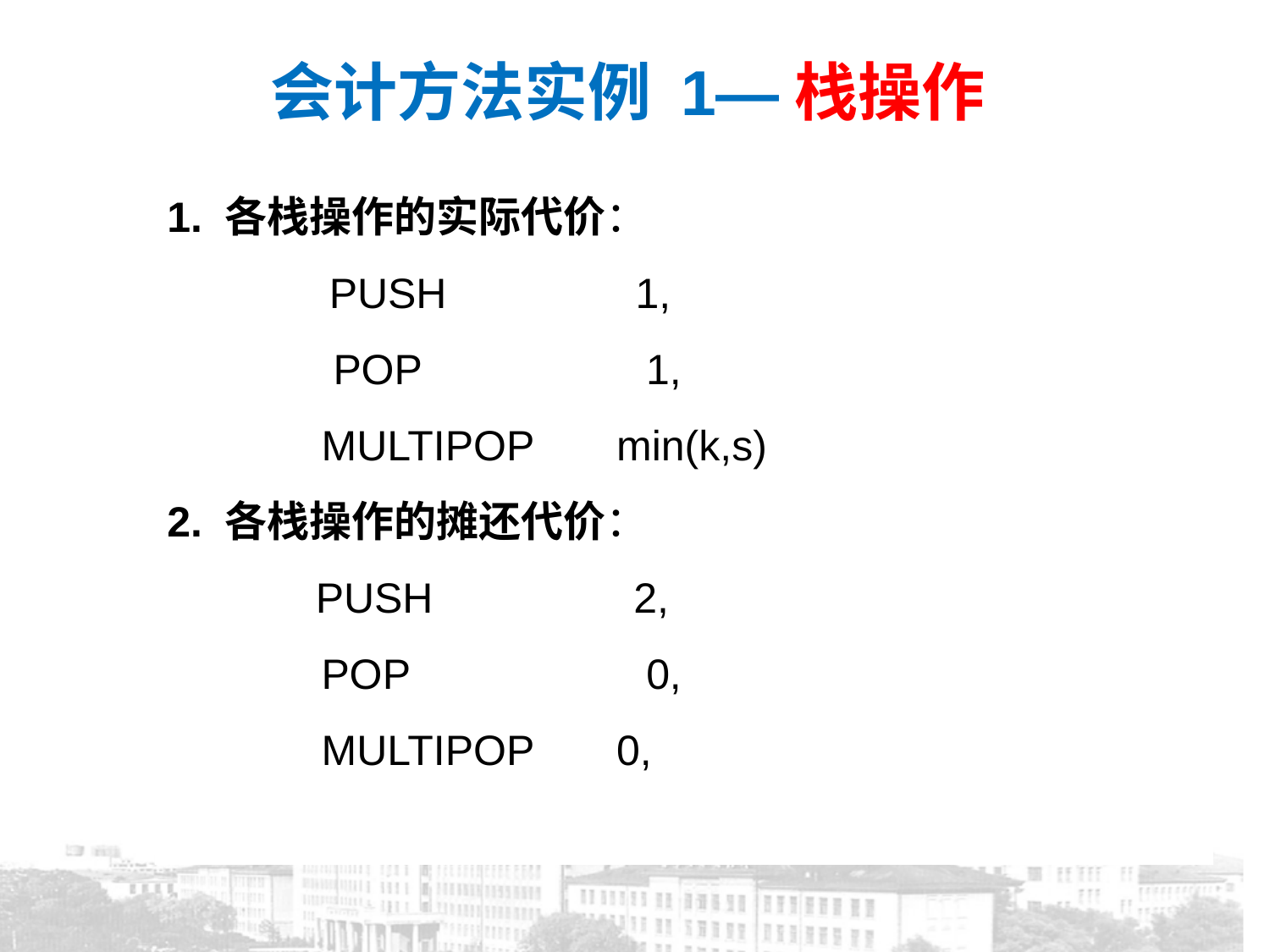

# 会计方法实例 1—栈操作
1. 各栈操作的实际代价：
      　　PUSH                1,
              POP                   1,
             MULTIPOP       min(k,s)
2. 各栈操作的摊还代价：
        　 PUSH                 2,
             POP                    0,
             MULTIPOP       0,